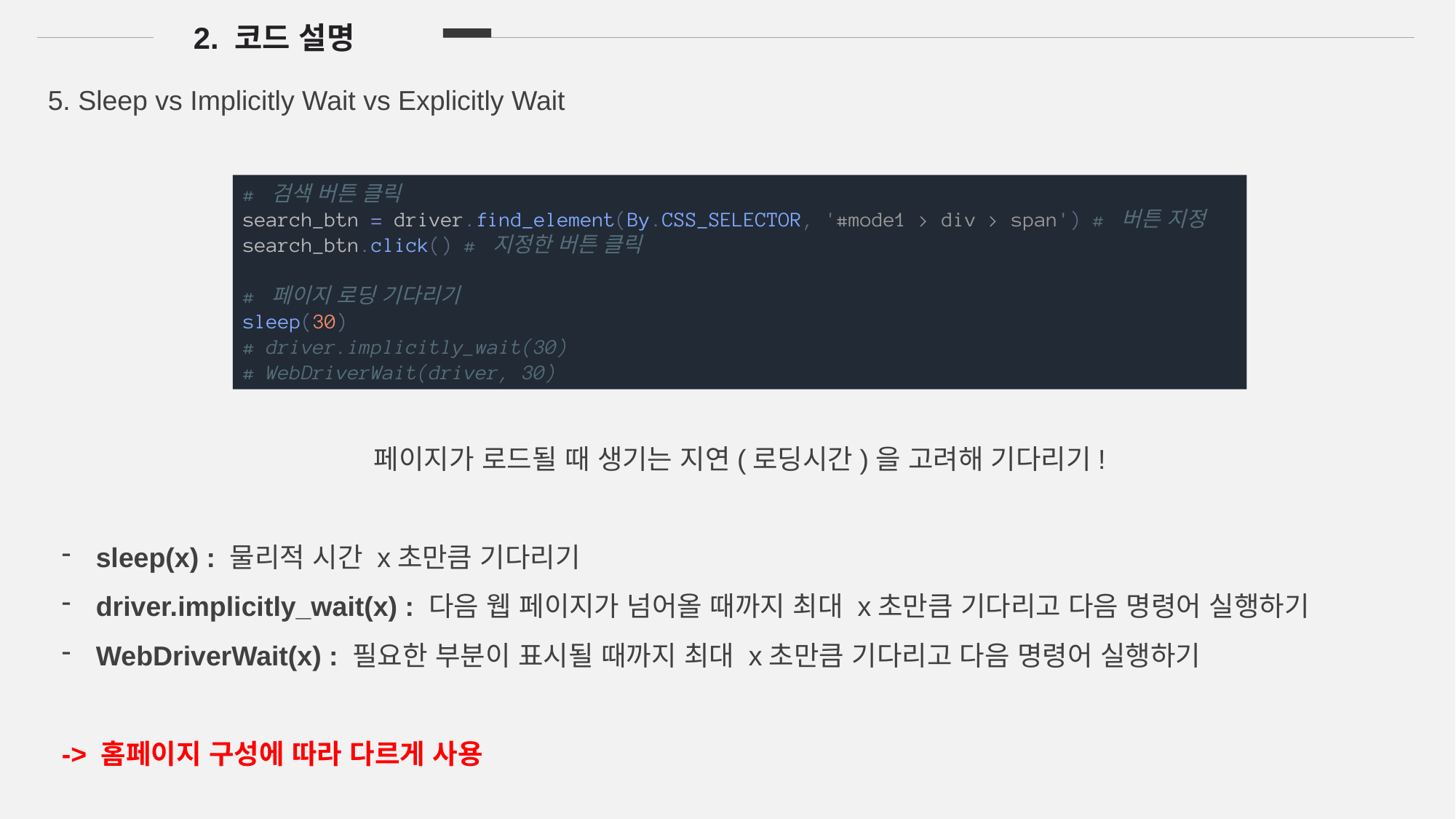

2. 코드 설명

5. Sleep vs Implicitly Wait vs Explicitly Wait
# 검색 버튼 클릭
search_btn = driver.find_element(By.CSS_SELECTOR, '#mode1 > div > span') # 버튼 지정
search_btn.click() # 지정한 버튼 클릭

# 페이지 로딩 기다리기
sleep(30)
# driver.implicitly_wait(30)
# WebDriverWait(driver, 30)
페이지가 로드될 때 생기는 지연(로딩시간)을 고려해 기다리기!

sleep(x) : 물리적 시간 x초만큼 기다리기
driver.implicitly_wait(x) : 다음 웹 페이지가 넘어올 때까지 최대 x초만큼 기다리고 다음 명령어 실행하기
WebDriverWait(x) : 필요한 부분이 표시될 때까지 최대 x초만큼 기다리고 다음 명령어 실행하기

-> 홈페이지 구성에 따라 다르게 사용